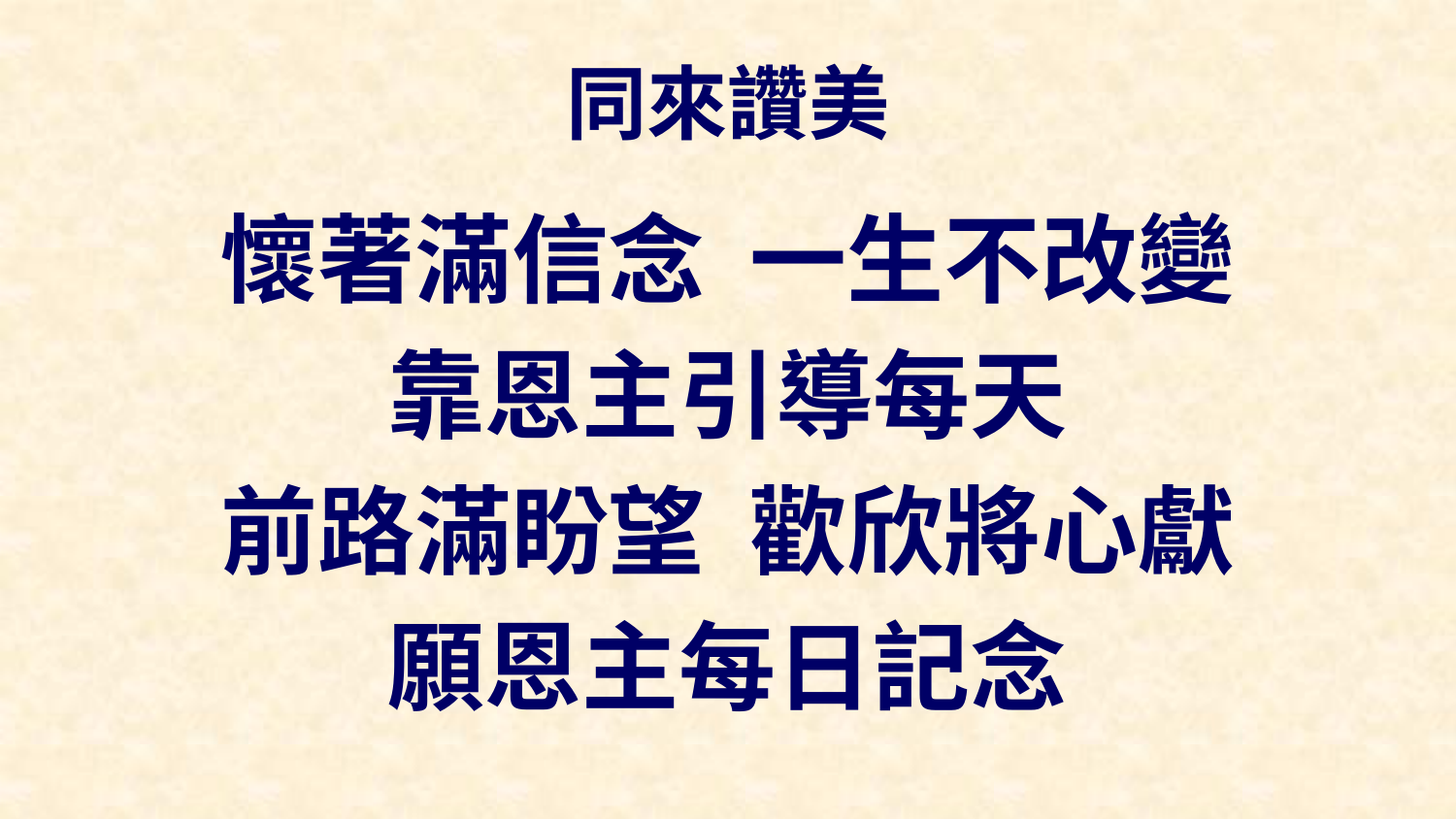

# 同來讚美
懷著滿信念  一生不改變
靠恩主引導每天
前路滿盼望  歡欣將心獻
願恩主每日記念